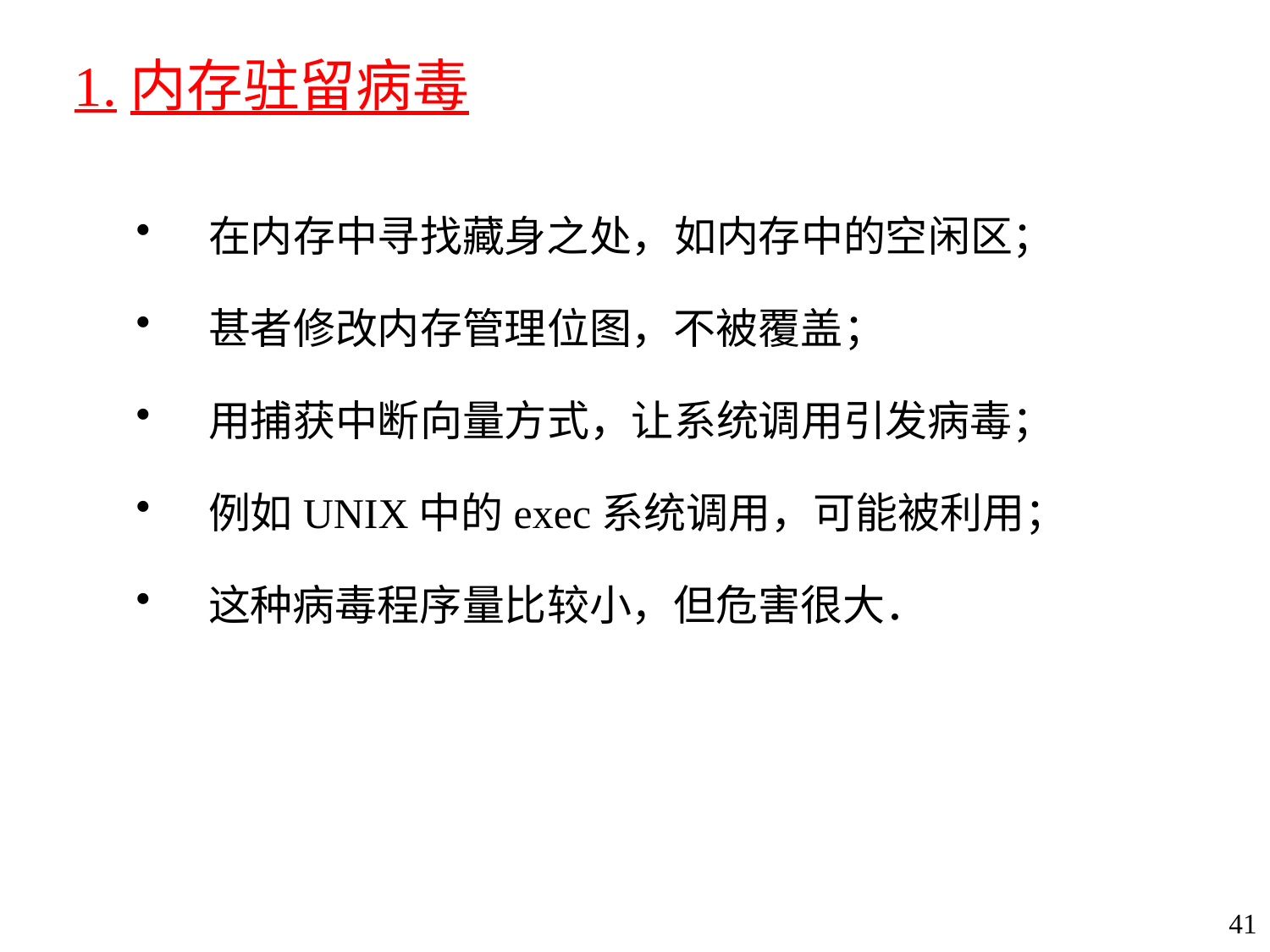

1.内存驻留病毒
　在内存中寻找藏身之处，如内存中的空闲区；
　甚者修改内存管理位图，不被覆盖；
　用捕获中断向量方式，让系统调用引发病毒；
　例如UNIX中的exec系统调用，可能被利用；
　这种病毒程序量比较小，但危害很大．
41